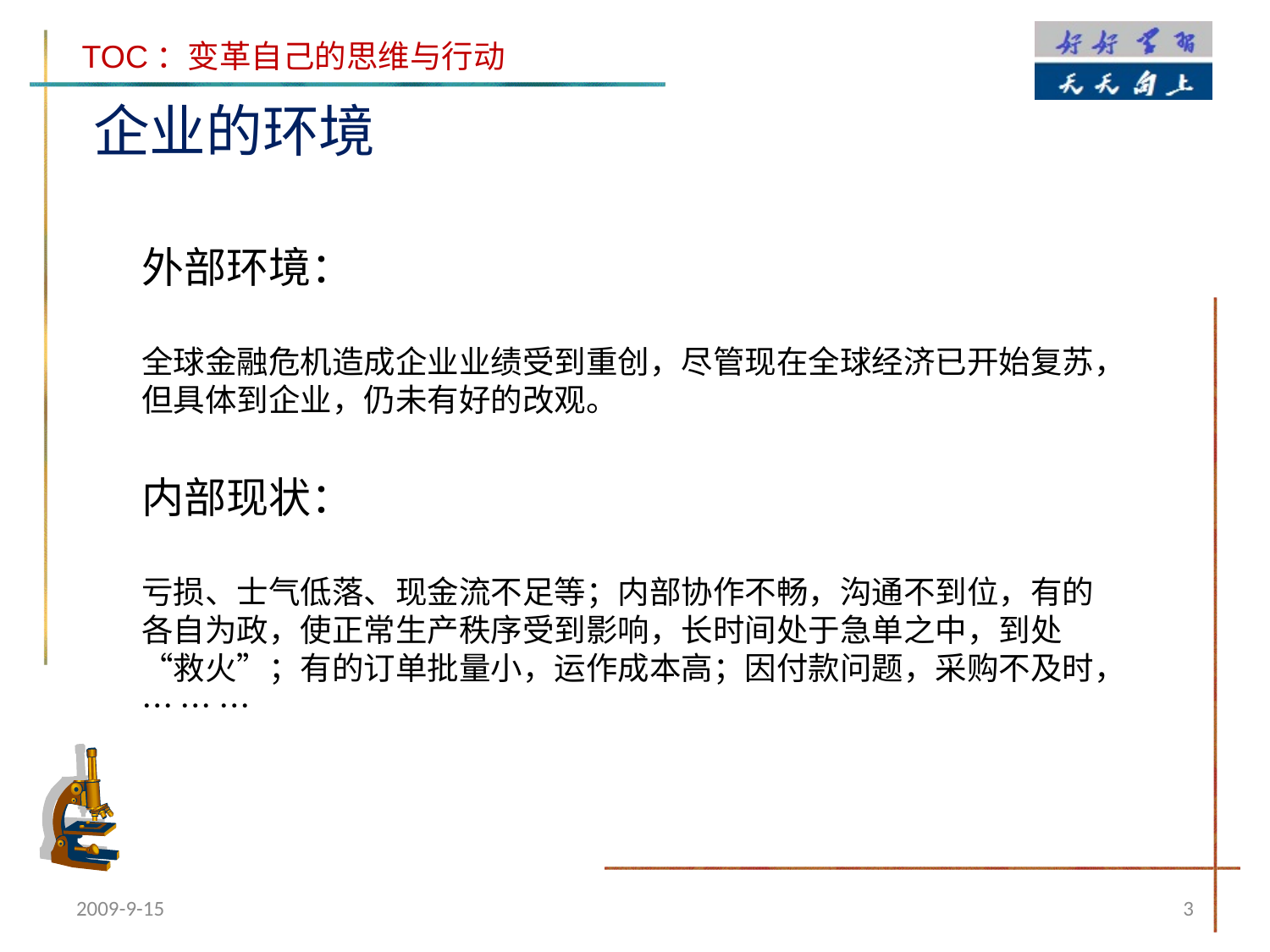

企业的环境
外部环境：

全球金融危机造成企业业绩受到重创，尽管现在全球经济已开始复苏，但具体到企业，仍未有好的改观。
内部现状：

亏损、士气低落、现金流不足等；内部协作不畅，沟通不到位，有的各自为政，使正常生产秩序受到影响，长时间处于急单之中，到处“救火”；有的订单批量小，运作成本高；因付款问题，采购不及时，… … …
2009-9-15
3